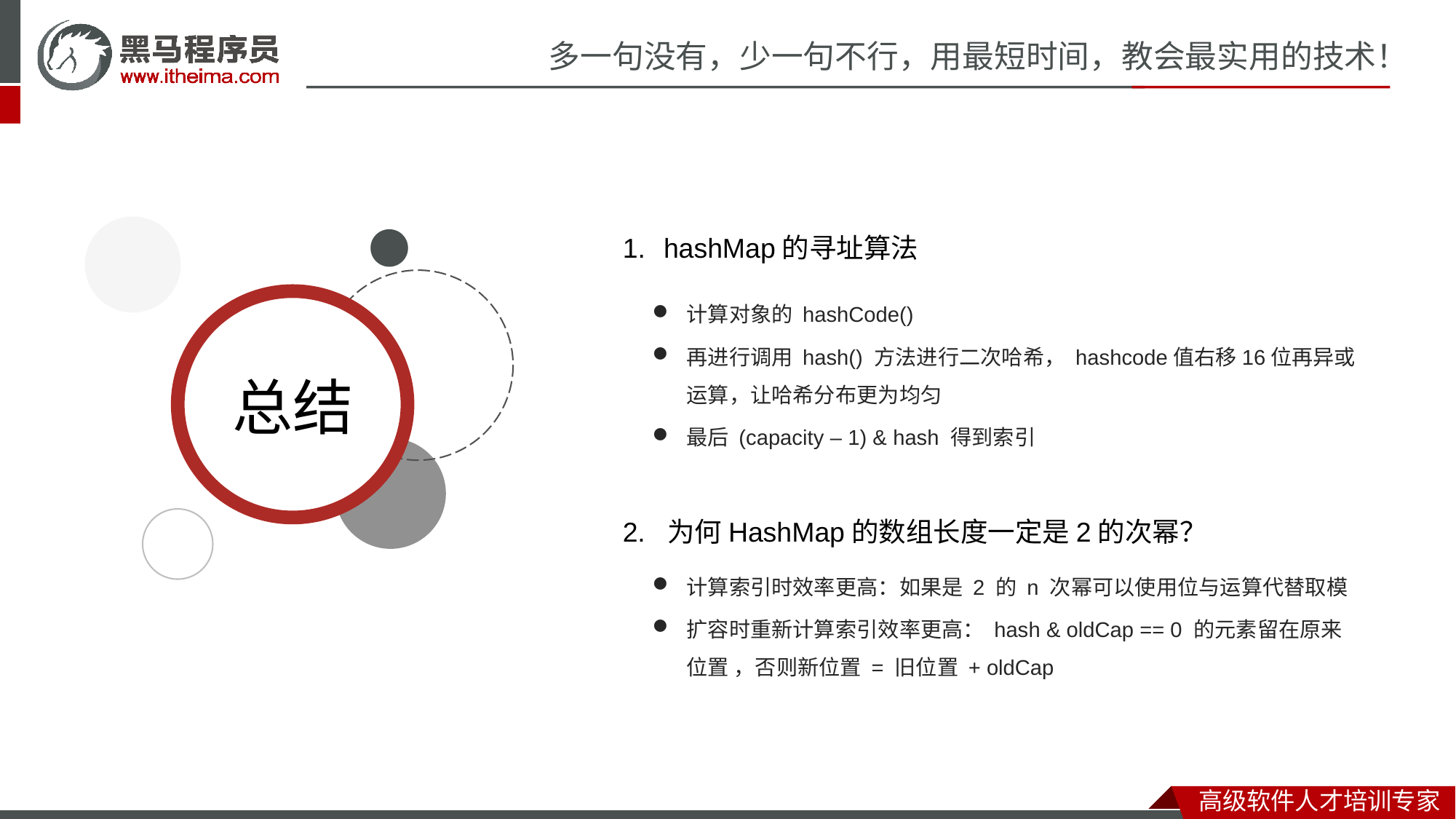

hashMap的寻址算法

2.  为何HashMap的数组长度一定是2的次幂？

计算对象的 hashCode()
再进行调用 hash() 方法进行二次哈希， hashcode值右移16位再异或运算，让哈希分布更为均匀
最后 (capacity – 1) & hash 得到索引
计算索引时效率更高：如果是 2 的 n 次幂可以使用位与运算代替取模
扩容时重新计算索引效率更高： hash & oldCap == 0 的元素留在原来位置 ，否则新位置 = 旧位置 + oldCap